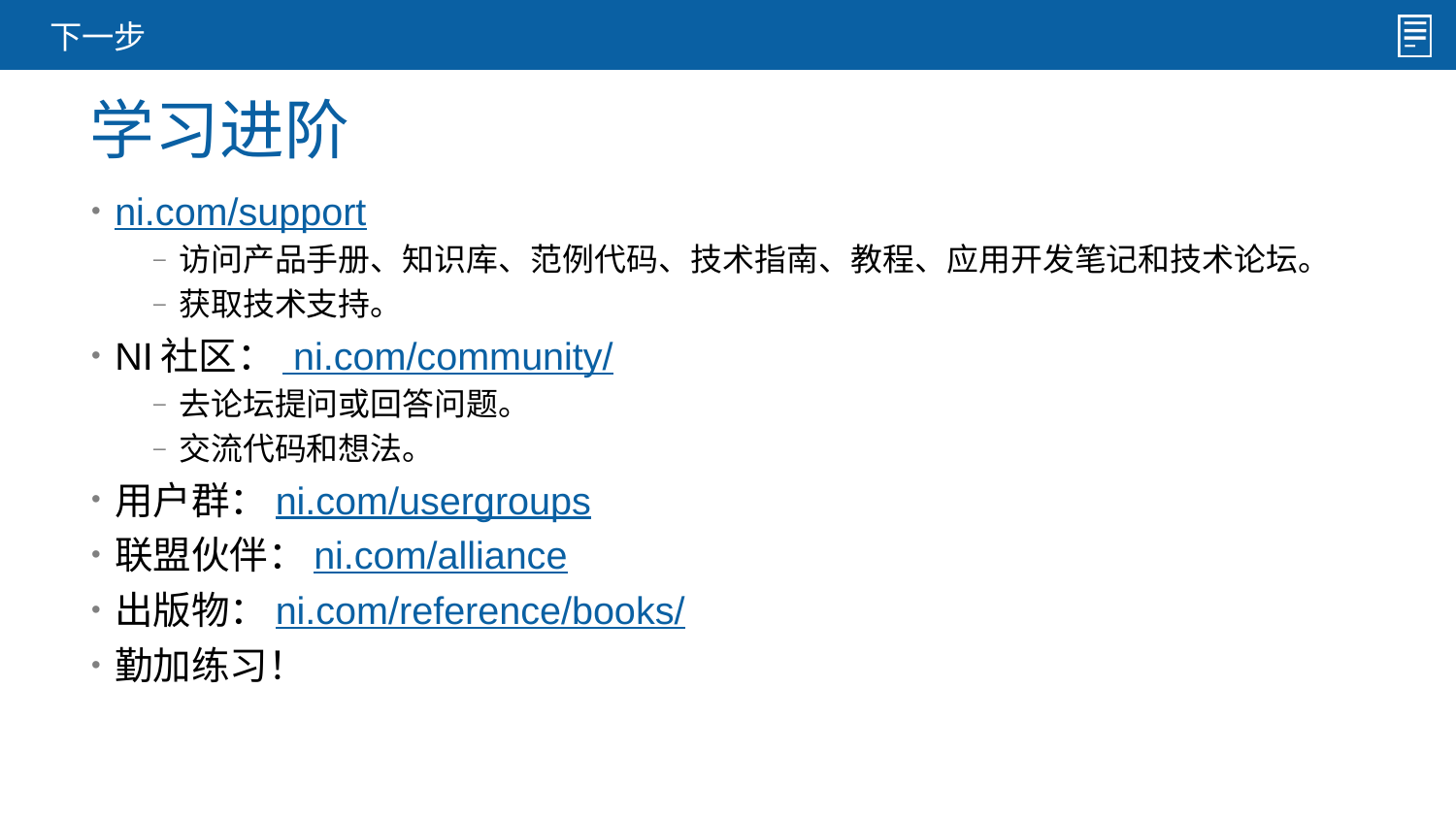

下一步
学习进阶
ni.com/support
访问产品手册、知识库、范例代码、技术指南、教程、应用开发笔记和技术论坛。
获取技术支持。
NI社区： ni.com/community/
去论坛提问或回答问题。
交流代码和想法。
用户群：ni.com/usergroups
联盟伙伴：ni.com/alliance
出版物：ni.com/reference/books/
勤加练习！